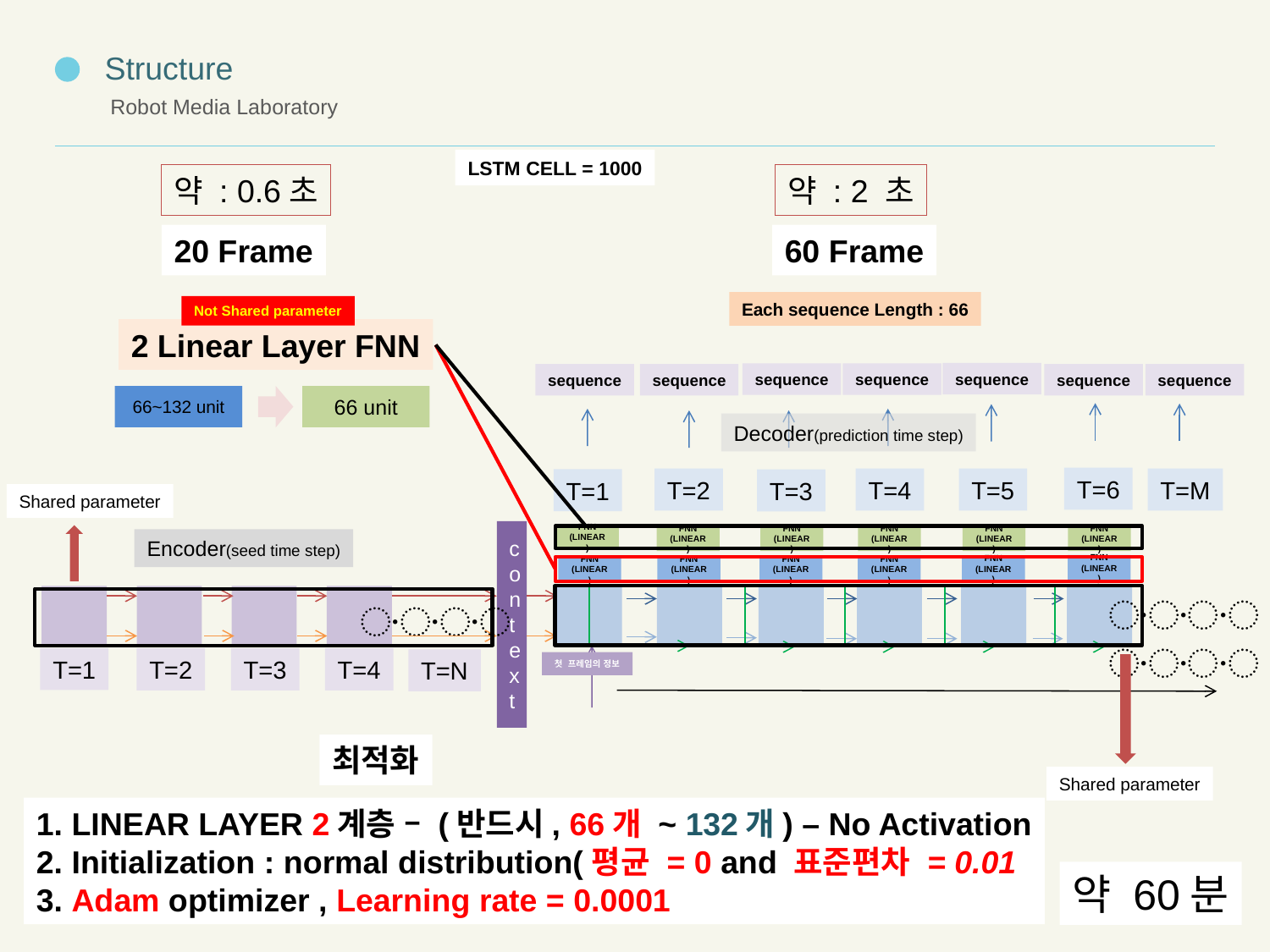

Structure

Robot Media Laboratory
LSTM CELL = 1000
약 : 0.6초
약 : 2 초
20 Frame
60 Frame
Each sequence Length : 66
Not Shared parameter
2 Linear Layer FNN
sequence
sequence
sequence
sequence
sequence
sequence
sequence
66~132 unit

66 unit
Decoder(prediction time step)
T=6
T=2
T=4
T=5
T=M
T=1
T=3
Shared parameter
context
FNN
(LINEAR)

FNN
(LINEAR)
FNN
(LINEAR)
FNN
(LINEAR)
FNN
(LINEAR)
FNN
(LINEAR)
Encoder(seed time step)

FNN
(LINEAR)
FNN
(LINEAR)
FNN
(LINEAR)
FNN
(LINEAR)
FNN
(LINEAR)

FNN
(LINEAR)

〮〮〮
〮〮〮
〮〮〮
T=1
T=2
T=3
T=4
T=N
첫  프레임의 정보

최적화
Shared parameter
1. LINEAR LAYER 2계층 – (반드시, 66개 ~ 132개) – No Activation
2. Initialization : normal distribution(평균 = 0 and 표준편차 = 0.01
3. Adam optimizer , Learning rate = 0.0001
약 60분